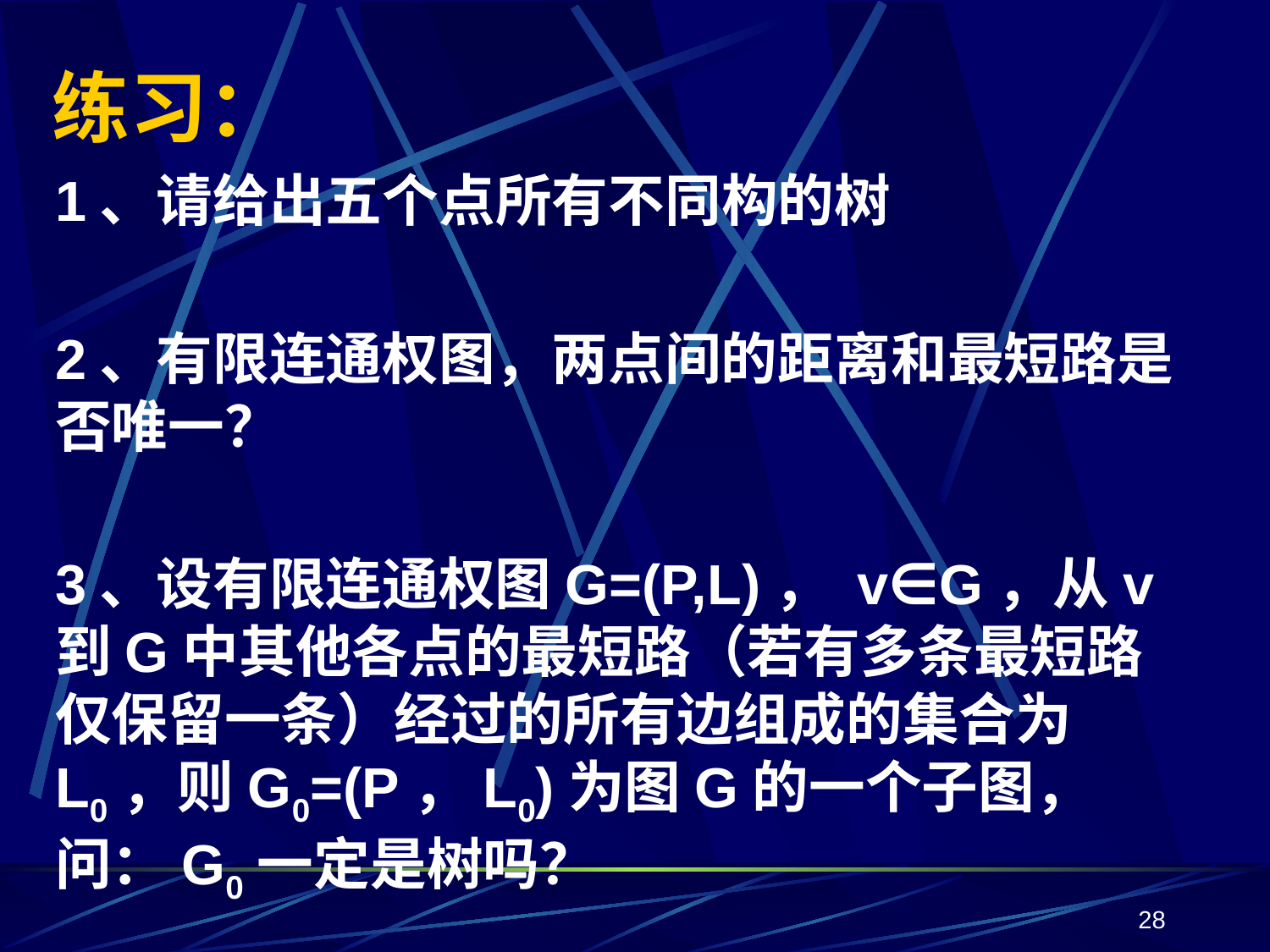

# 练习：
1、请给出五个点所有不同构的树

2、有限连通权图，两点间的距离和最短路是否唯一？

3、设有限连通权图G=(P,L)， v∈G，从v到G中其他各点的最短路（若有多条最短路仅保留一条）经过的所有边组成的集合为L0，则G0=(P，L0)为图G的一个子图，问：G0一定是树吗？
28